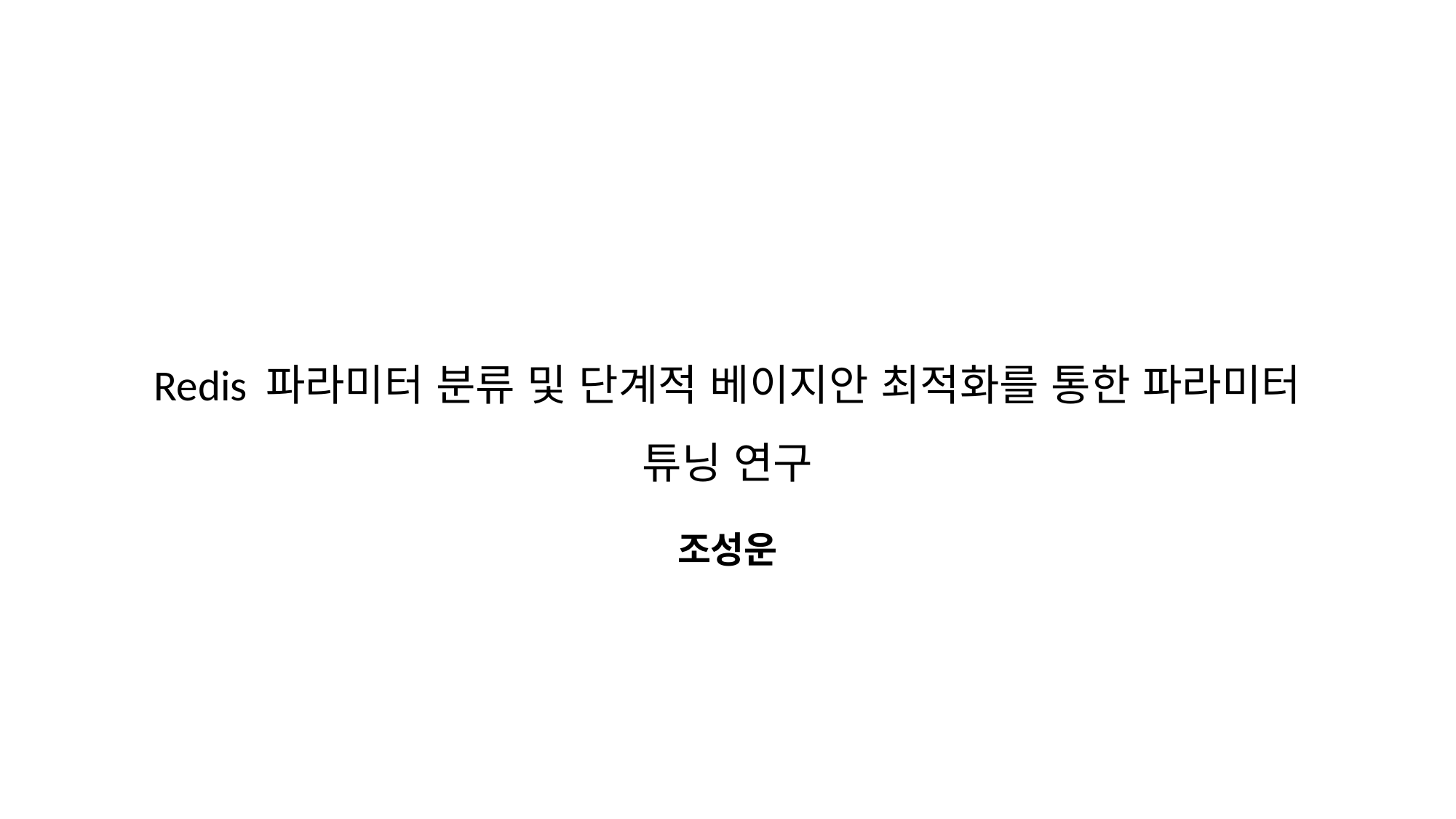

# Redis 파라미터 분류 및 단계적 베이지안 최적화를 통한 파라미터 튜닝 연구
조성운